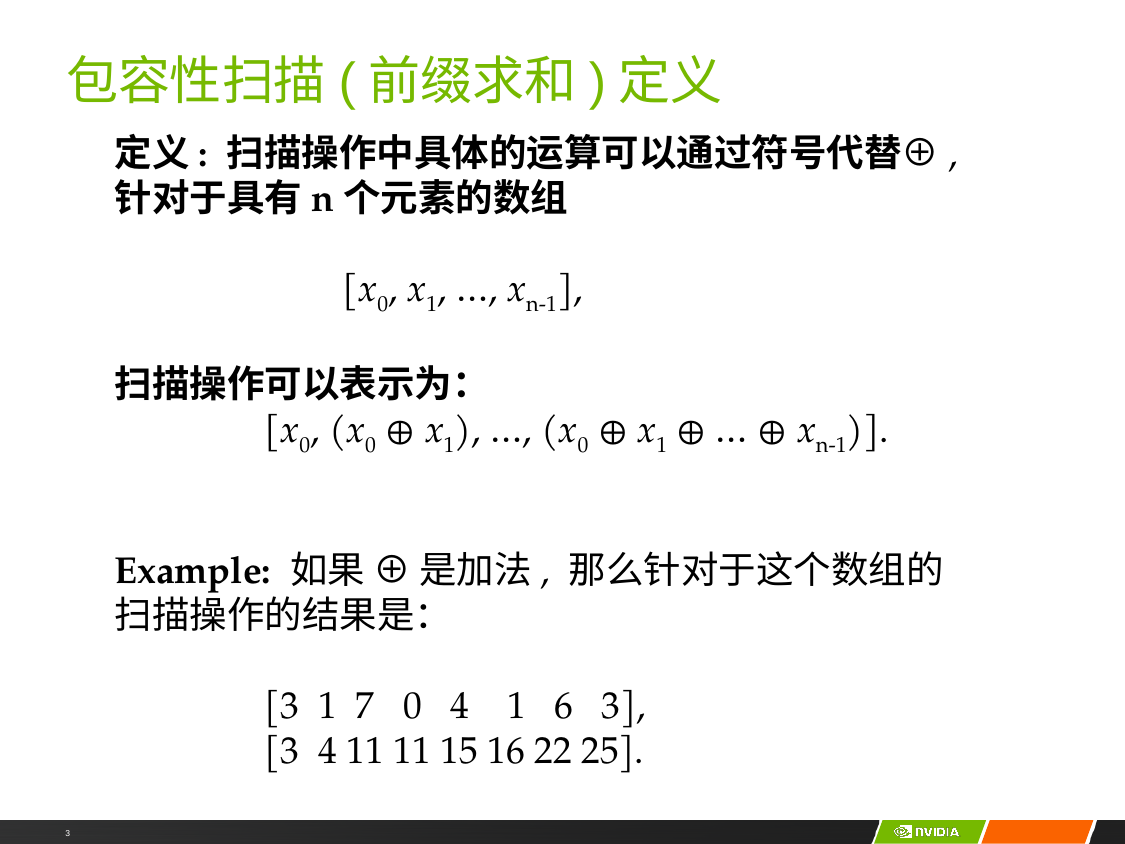

# 包容性扫描(前缀求和)定义
定义: 扫描操作中具体的运算可以通过符号代替⊕, 针对于具有n个元素的数组

                        [x0, x1, …, xn-1],

扫描操作可以表示为：
	[x0, (x0 ⊕ x1), …, (x0 ⊕ x1 ⊕ … ⊕ xn-1)].

Example: 如果 ⊕ 是加法, 那么针对于这个数组的扫描操作的结果是：

	[3  1  7   0   4    1   6   3],			[3  4 11 11 15 16 22 25].